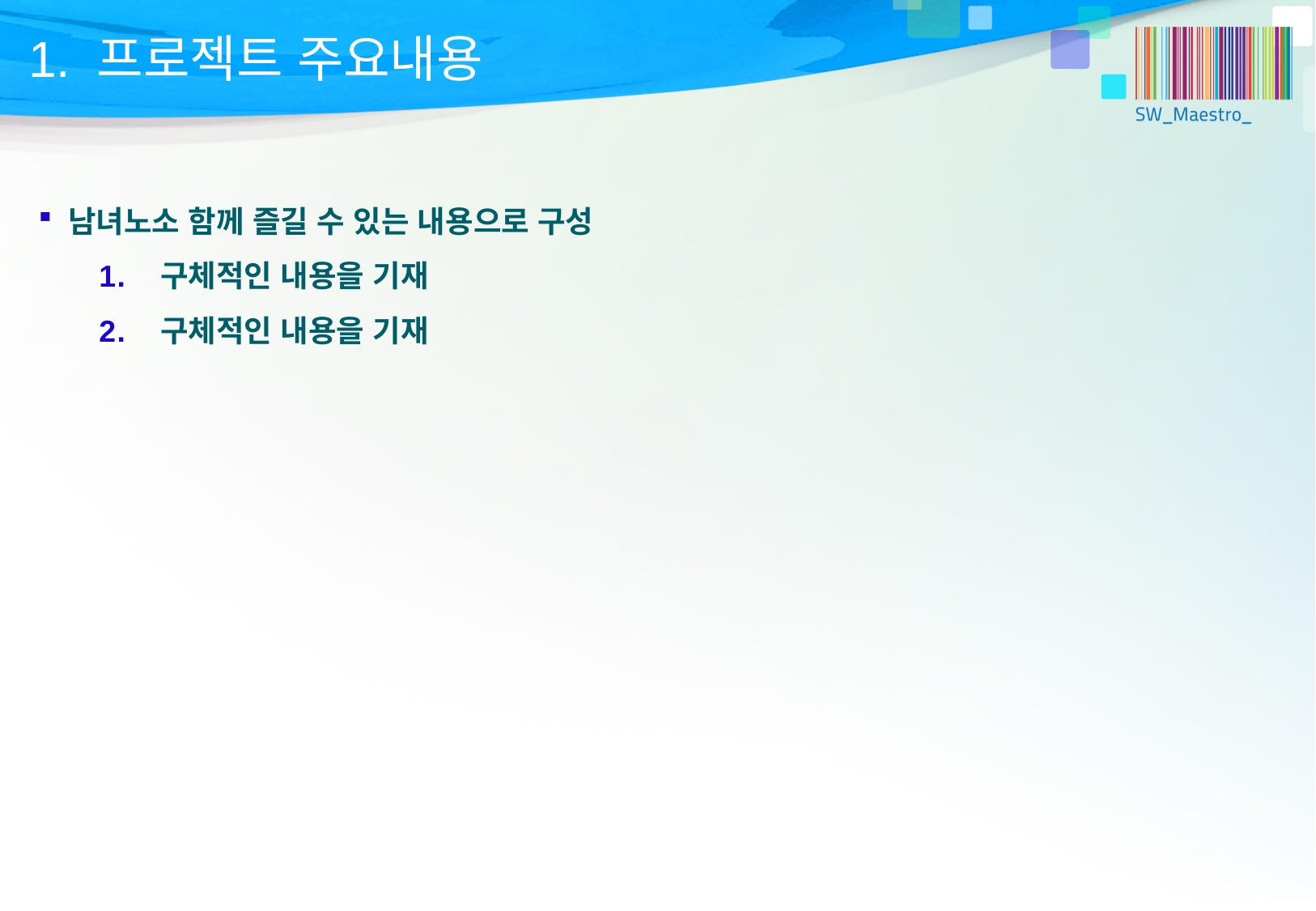

1. 프로젝트 주요내용
 남녀노소 함께 즐길 수 있는 내용으로 구성
 구체적인 내용을 기재
 구체적인 내용을 기재